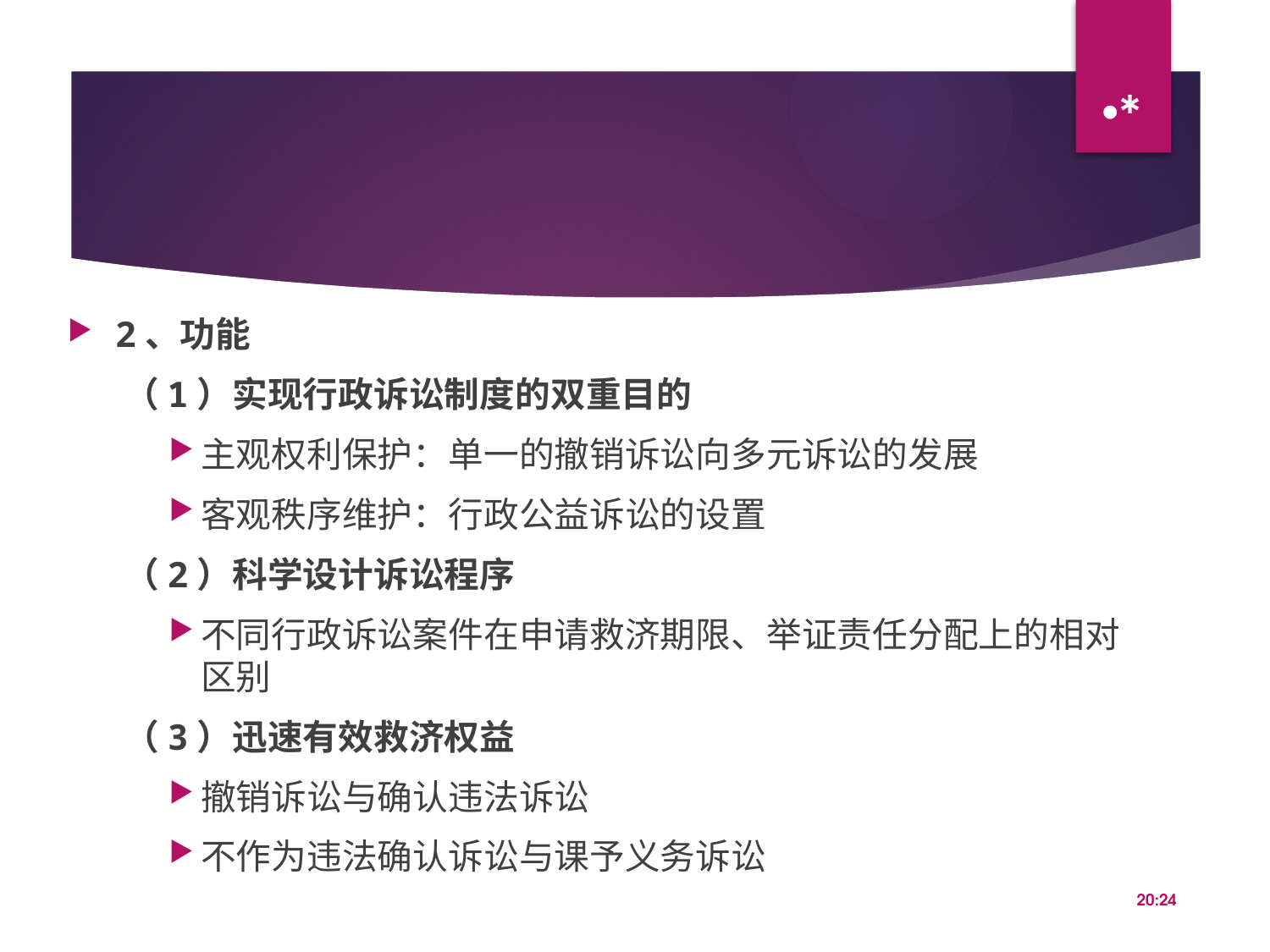

*
#
2、功能
（1）实现行政诉讼制度的双重目的
主观权利保护：单一的撤销诉讼向多元诉讼的发展
客观秩序维护：行政公益诉讼的设置
（2）科学设计诉讼程序
不同行政诉讼案件在申请救济期限、举证责任分配上的相对区别
（3）迅速有效救济权益
撤销诉讼与确认违法诉讼
不作为违法确认诉讼与课予义务诉讼

20:24